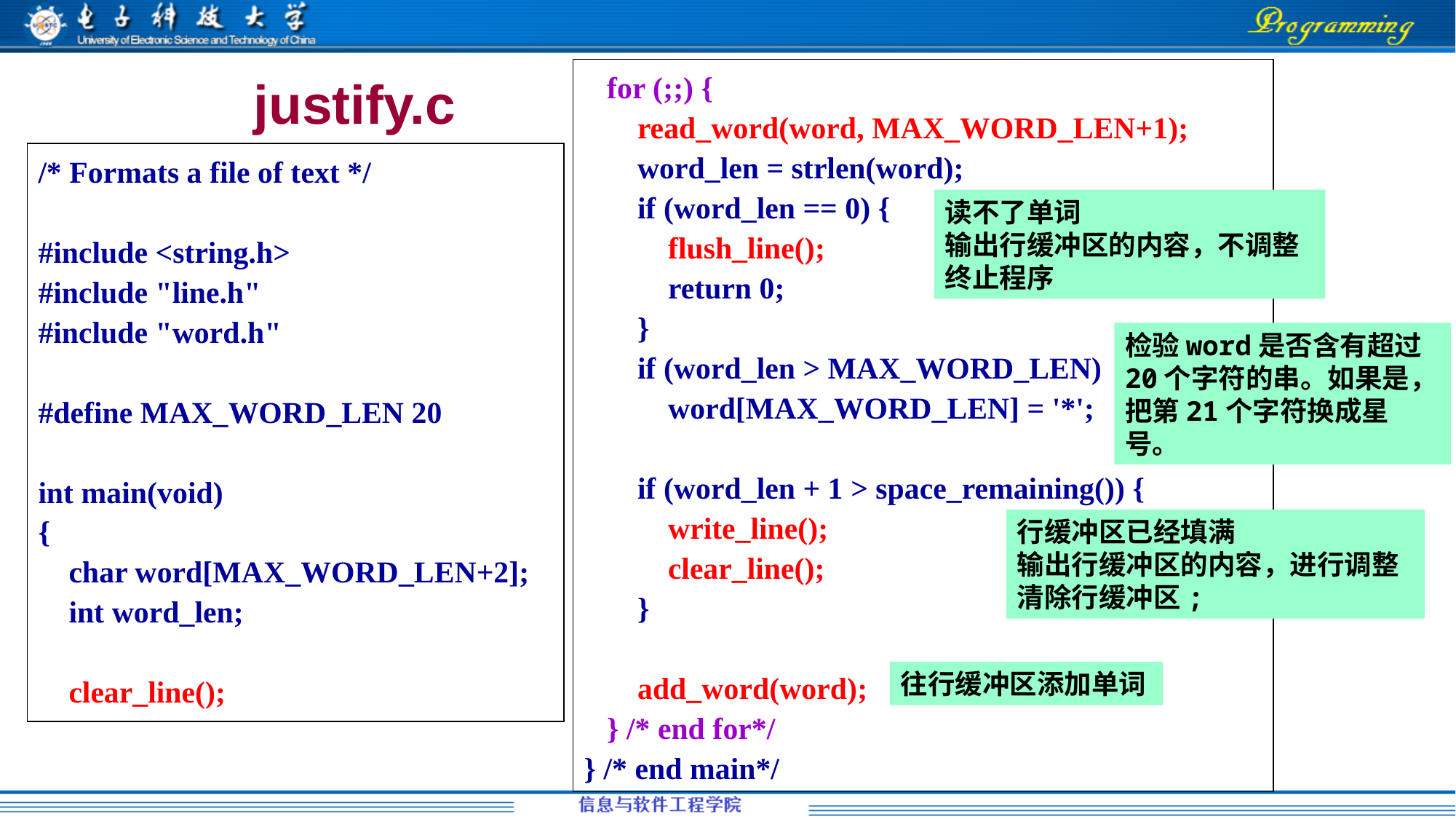

for (;;) {
       read_word(word, MAX_WORD_LEN+1);
       word_len = strlen(word);
       if (word_len == 0) {
           flush_line();
           return 0;
       }
       if (word_len > MAX_WORD_LEN)
           word[MAX_WORD_LEN] = '*';

       if (word_len + 1 > space_remaining()) {
           write_line();
           clear_line();
       }

       add_word(word);
   } /* end for*/
} /* end main*/
justify.c
/* Formats a file of text */

#include <string.h>
#include "line.h"
#include "word.h"

#define MAX_WORD_LEN 20

int main(void)
{
    char word[MAX_WORD_LEN+2];
    int word_len;

    clear_line();
读不了单词
输出行缓冲区的内容，不调整
终止程序
检验word是否含有超过20个字符的串。如果是，把第21个字符换成星号。
行缓冲区已经填满
输出行缓冲区的内容，进行调整
清除行缓冲区;
往行缓冲区添加单词